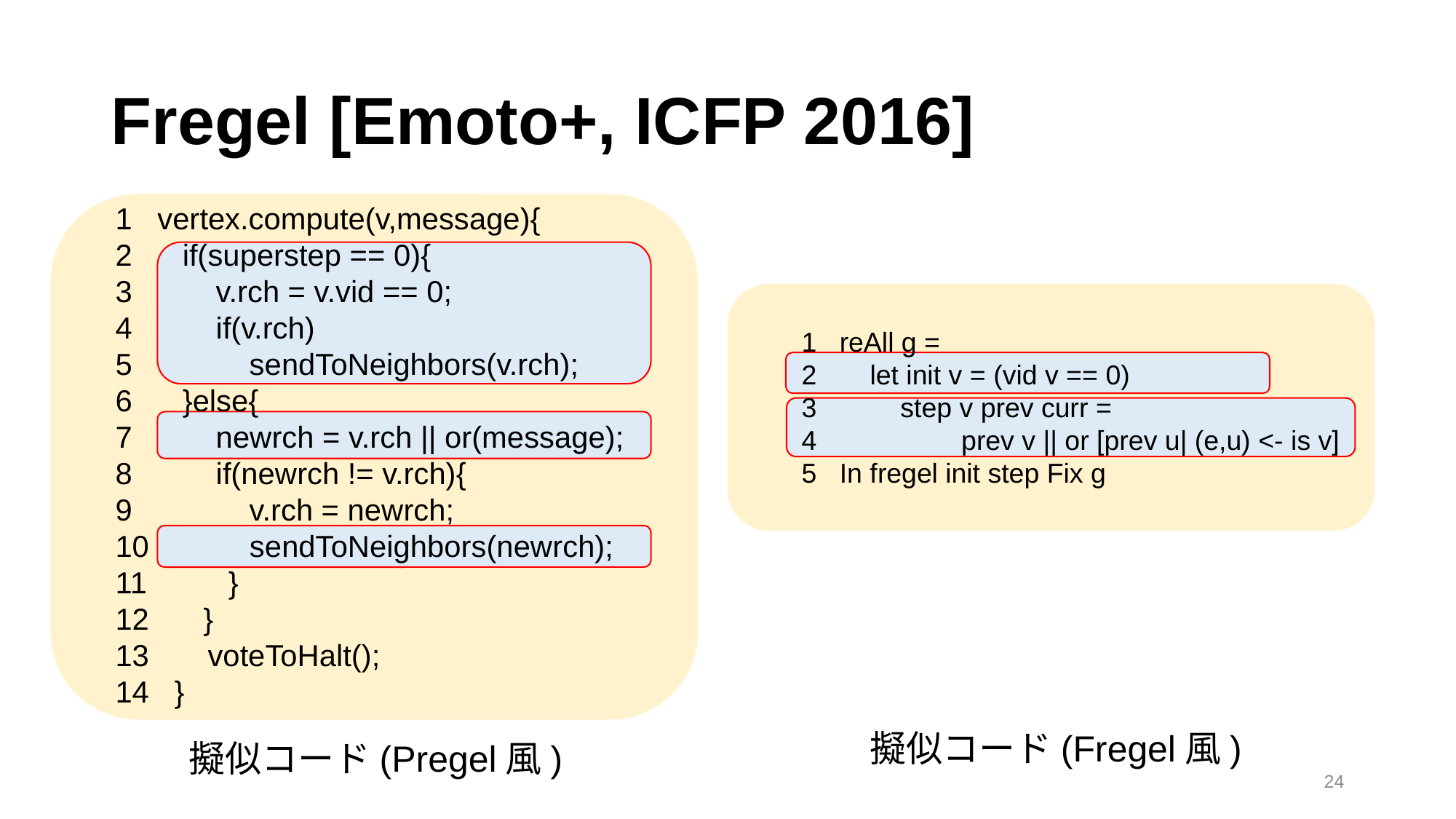

# Fregel [Emoto+, ICFP 2016]

1   vertex.compute(v,message){
2      if(superstep == 0){
3          v.rch = v.vid == 0;
4          if(v.rch)
5              sendToNeighbors(v.rch);
6      }else{
7          newrch = v.rch || or(message);
8          if(newrch != v.rch){
9              v.rch = newrch;
10            sendToNeighbors(newrch);
       }
    }
13       voteToHalt();
14   }

1   reAll g =
2       let init v = (vid v == 0)
3           step v prev curr =
4                   prev v || or [prev u| (e,u) <- is v]
5   In fregel init step Fix g

擬似コード(Fregel風)
擬似コード(Pregel風)
24